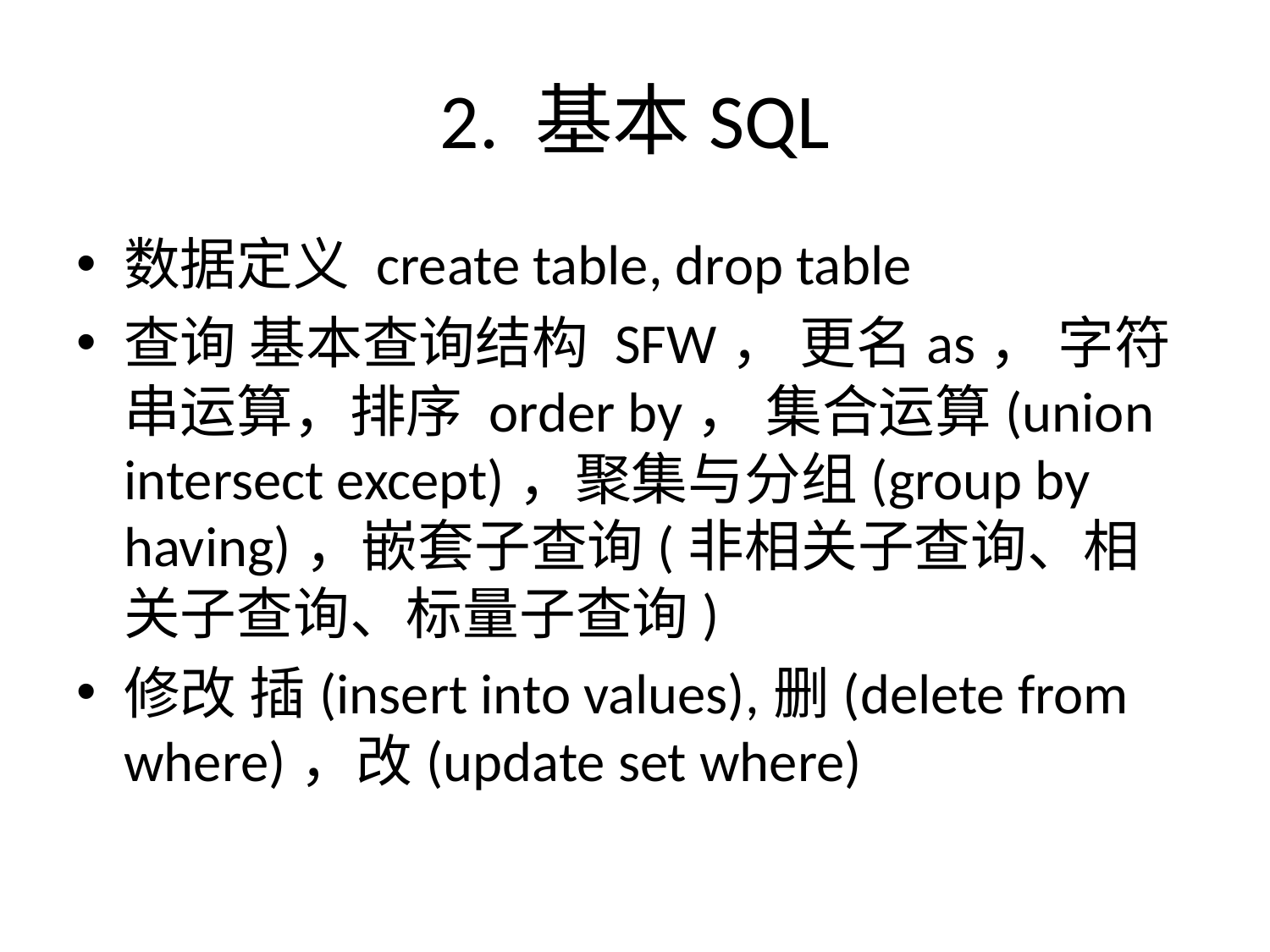

# 2. 基本SQL
数据定义 create table, drop table
查询 基本查询结构 SFW， 更名as， 字符串运算，排序 order by， 集合运算(union intersect except)，聚集与分组(group by having)，嵌套子查询(非相关子查询、相关子查询、标量子查询)
修改 插(insert into values),删(delete from where)，改(update set where)